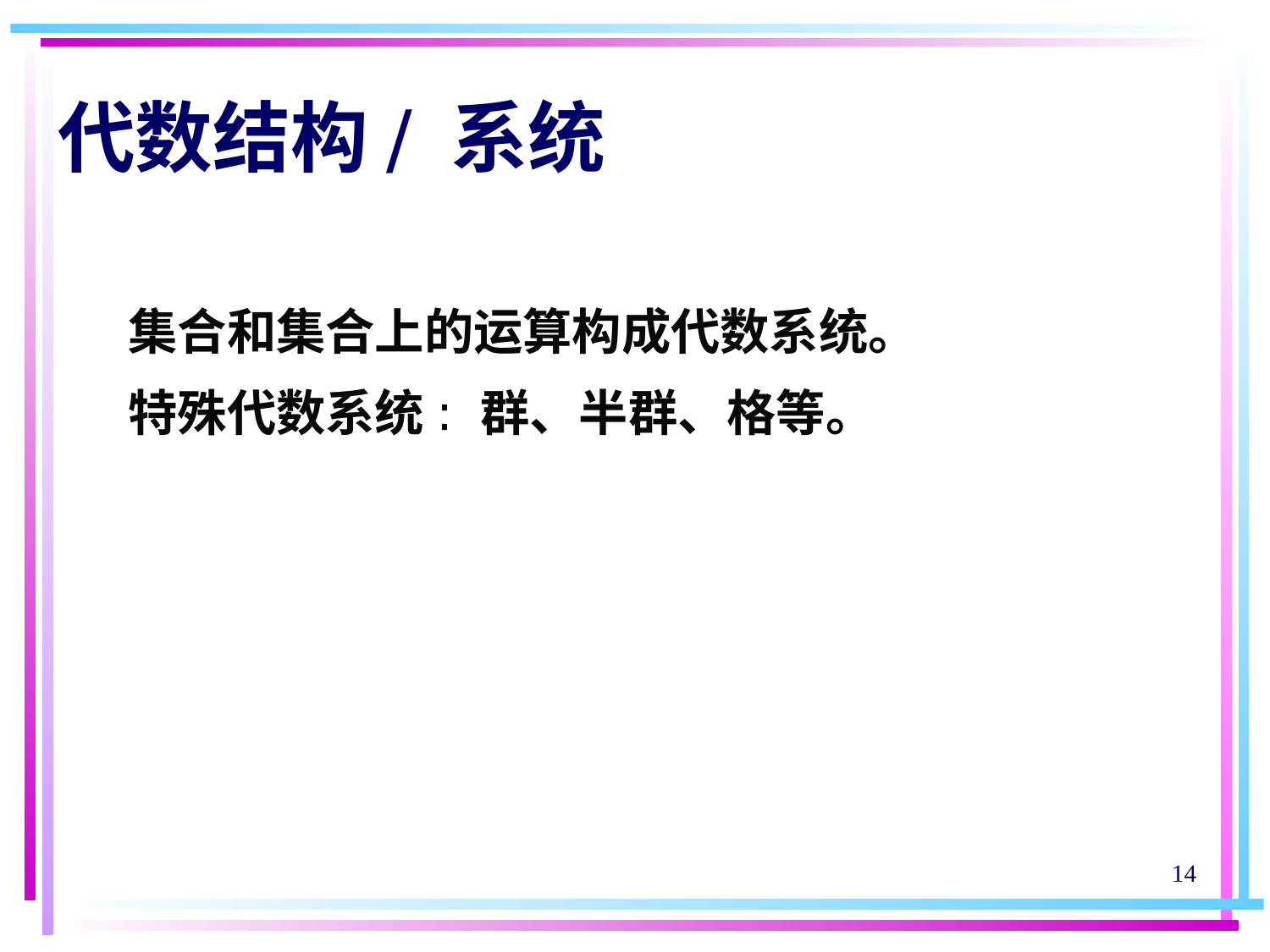

代数结构/系统

  集合和集合上的运算构成代数系统。
  特殊代数系统: 群、半群、格等。

14